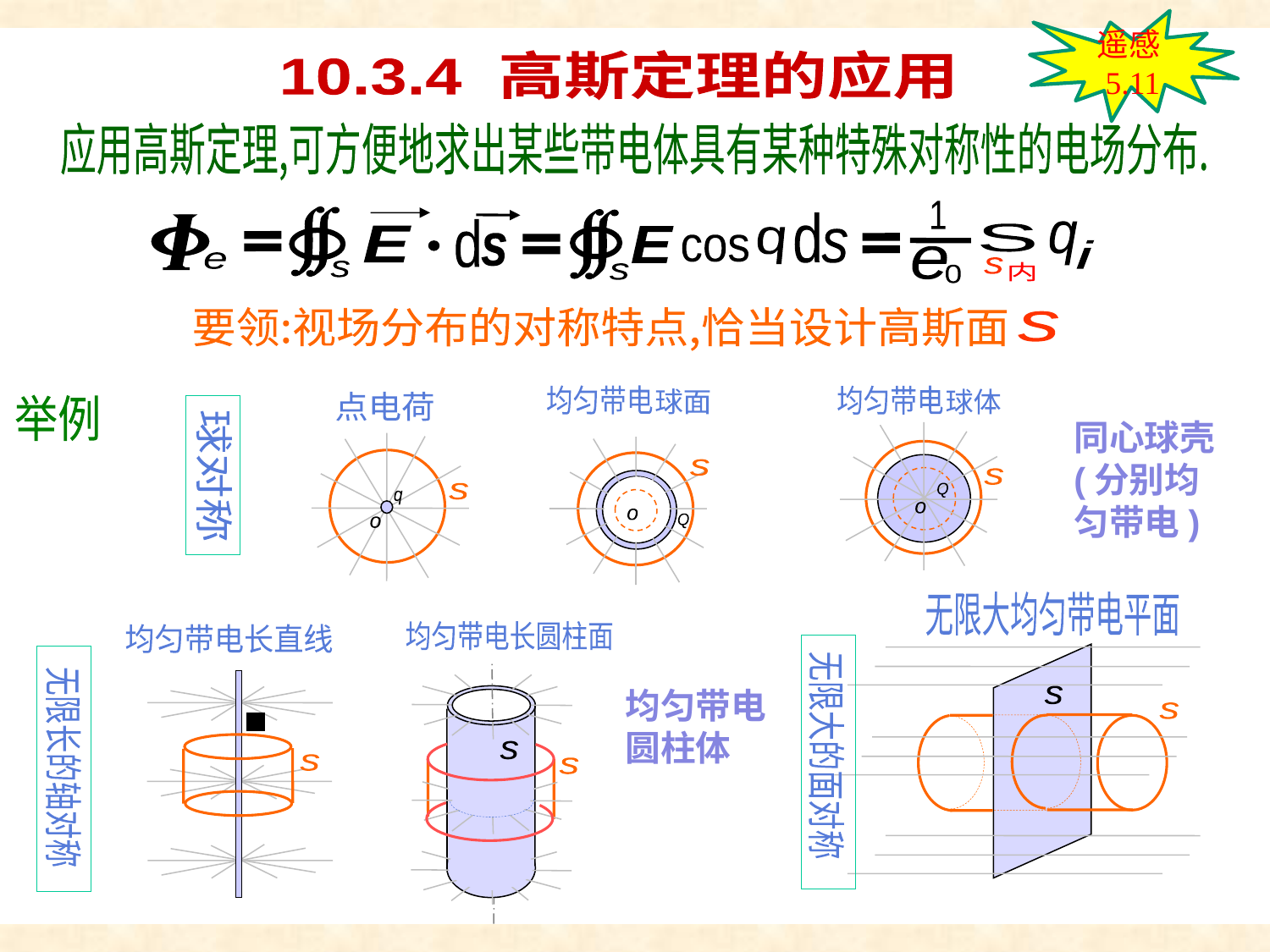

应用举例
遥感5.11
10.3.4  高斯定理的应用
应用高斯定理,可方便地求出某些带电体具有某种特殊对称性的电场分布.
1

s

s

E
d

e

d
s
q
i

Σ
s
内

E
θ
cos
s

ε
0
要领:视场分布的对称特点,恰当设计高斯面
s
均匀带电
球面
均匀带电
球体
点电荷
举例

球对称
s

s

Q
s

q

o

o

Q
o
同心球壳
(分别均
匀带电)
无限大均匀带电平面
均匀带电长圆柱面
均匀带电长直线

无限长的轴对称

λ

σ

s
s

无限大的面对称

均匀带电
圆柱体
σ
s